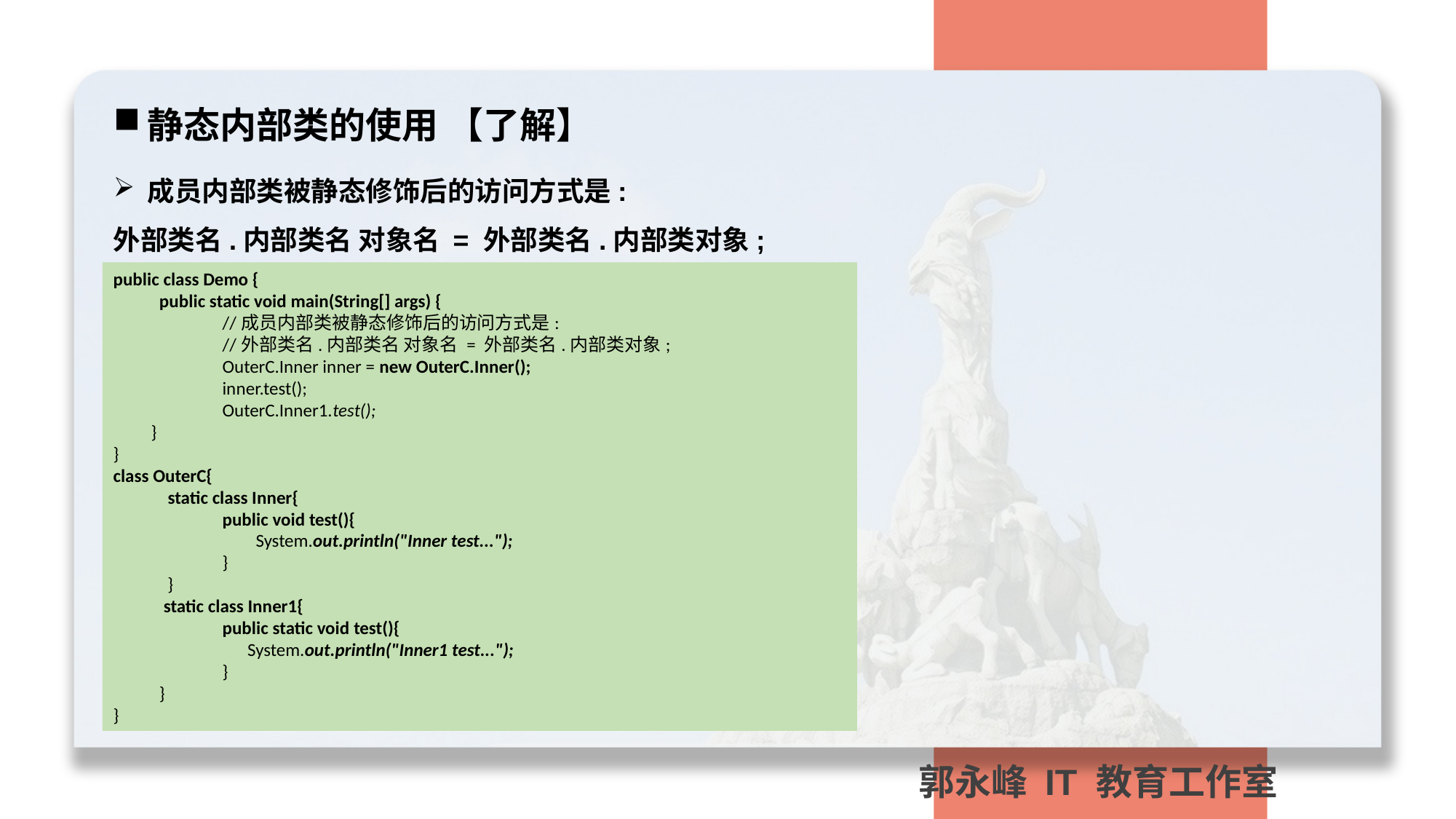

静态内部类的使用 【了解】
成员内部类被静态修饰后的访问方式是:
外部类名.内部类名 对象名 = 外部类名.内部类对象;
public class Demo {
           public static void main(String[] args) {
	//成员内部类被静态修饰后的访问方式是:
	//外部类名.内部类名 对象名 = 外部类名.内部类对象;
	OuterC.Inner inner = new OuterC.Inner();
	inner.test();
	OuterC.Inner1.test();
         }
}
class OuterC{
static class Inner{
	public void test(){
	        System.out.println("Inner test...");
	}
             }
            static class Inner1{
	public static void test(){
	      System.out.println("Inner1 test...");
	}
           }
}